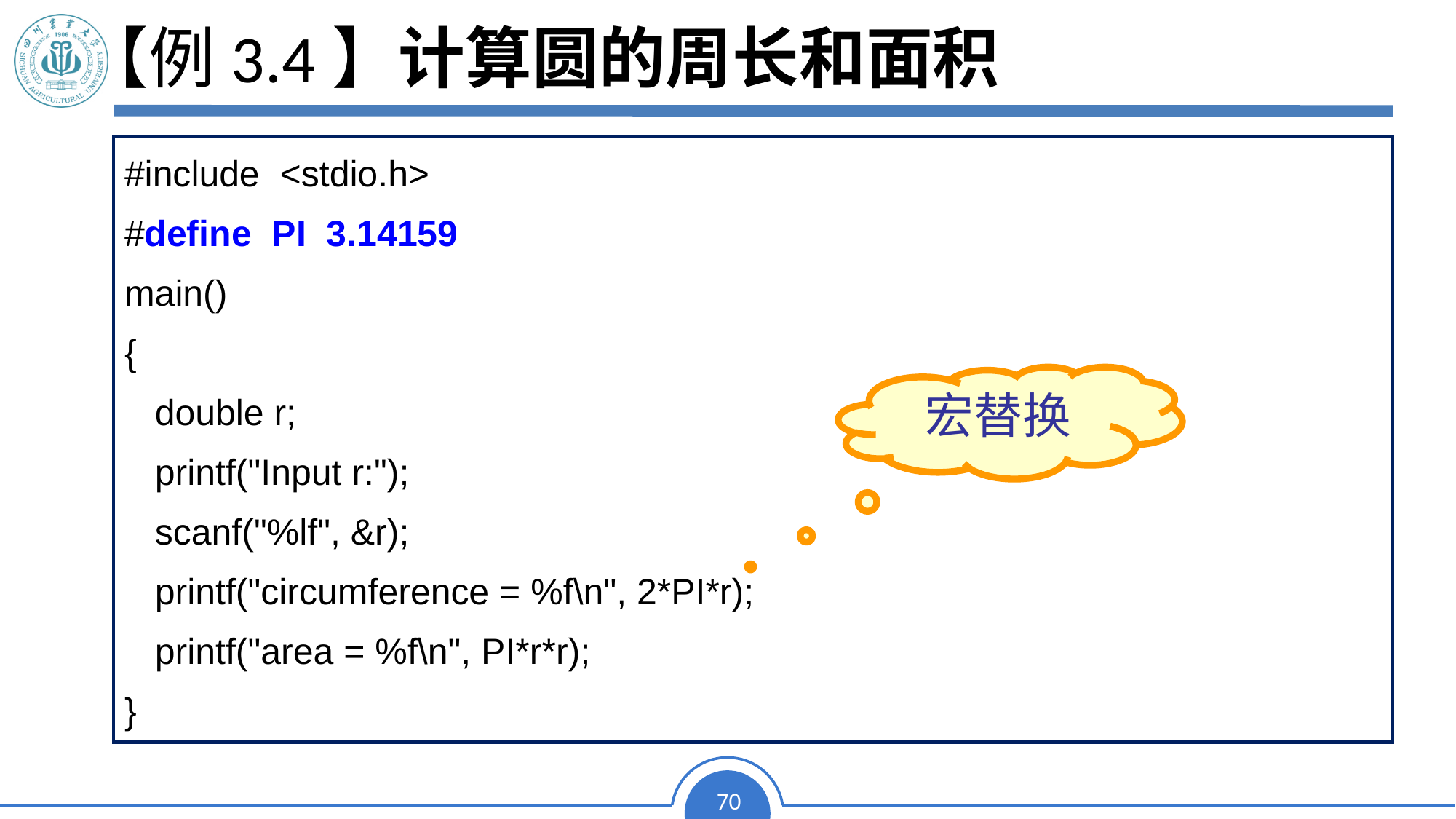

# 【例3.4】计算圆的周长和面积
#include  <stdio.h>
#define  PI  3.14159
main()
{
   double r;
   printf("Input r:");
   scanf("%lf", &r);
   printf("circumference = %f\n", 2*PI*r);
   printf("area = %f\n", PI*r*r);
}
宏替换